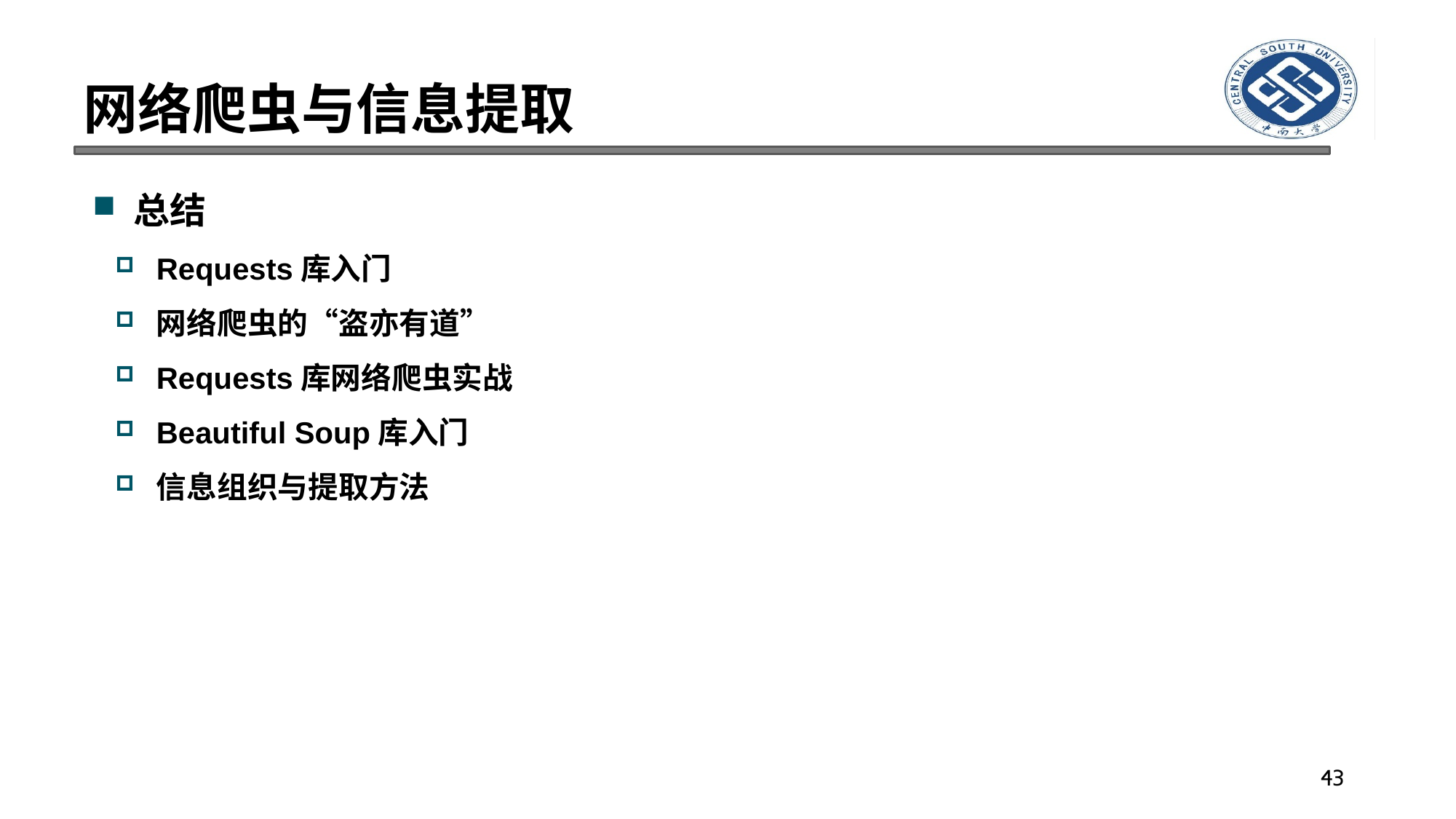

# 网络爬虫与信息提取
总结
Requests库入门
网络爬虫的“盗亦有道”
Requests库网络爬虫实战
Beautiful Soup库入门
信息组织与提取方法

43